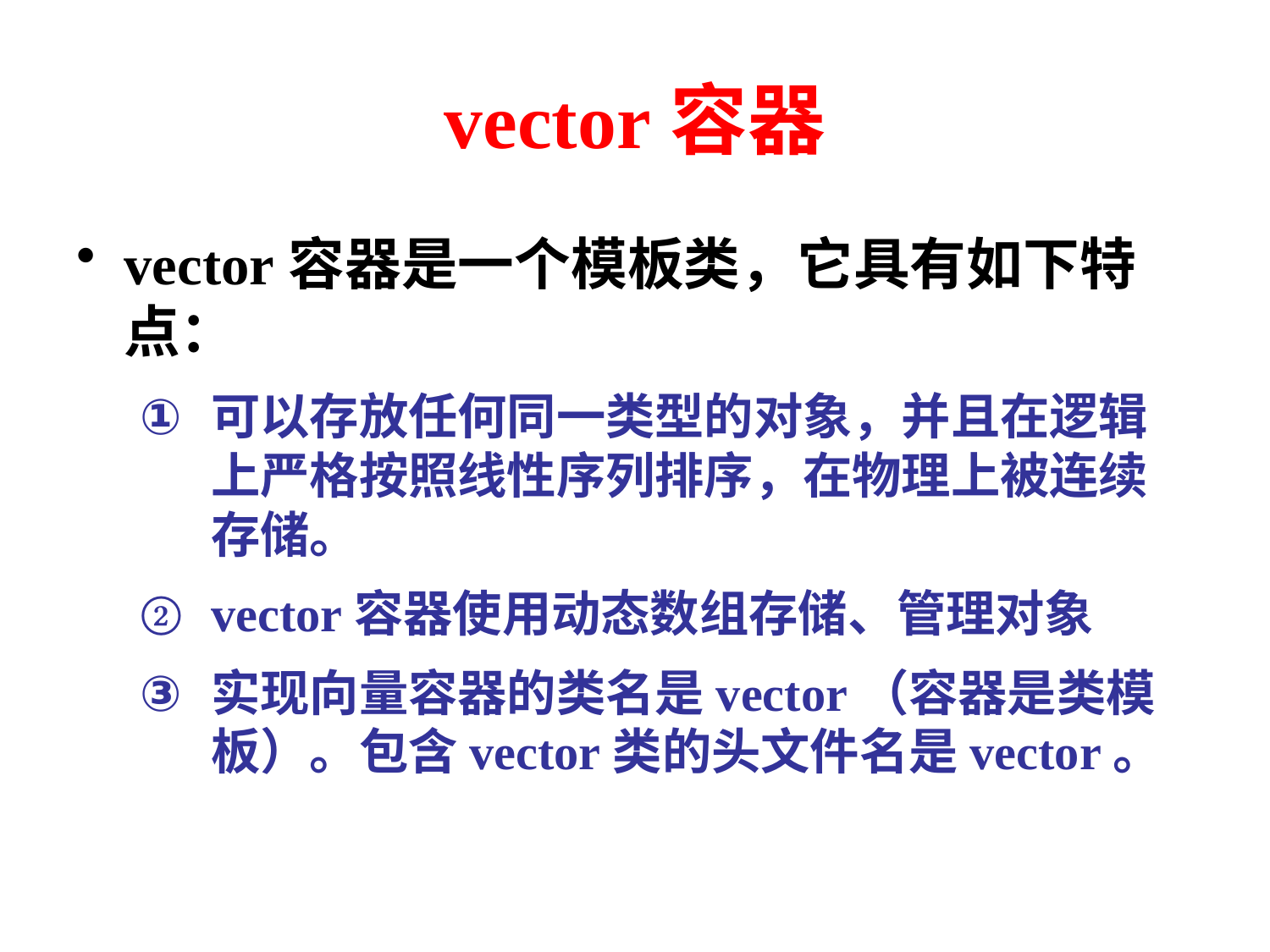

# vector容器
vector容器是一个模板类，它具有如下特点：
可以存放任何同一类型的对象，并且在逻辑上严格按照线性序列排序，在物理上被连续存储。
vector容器使用动态数组存储、管理对象
实现向量容器的类名是vector（容器是类模板）。包含vector类的头文件名是vector。